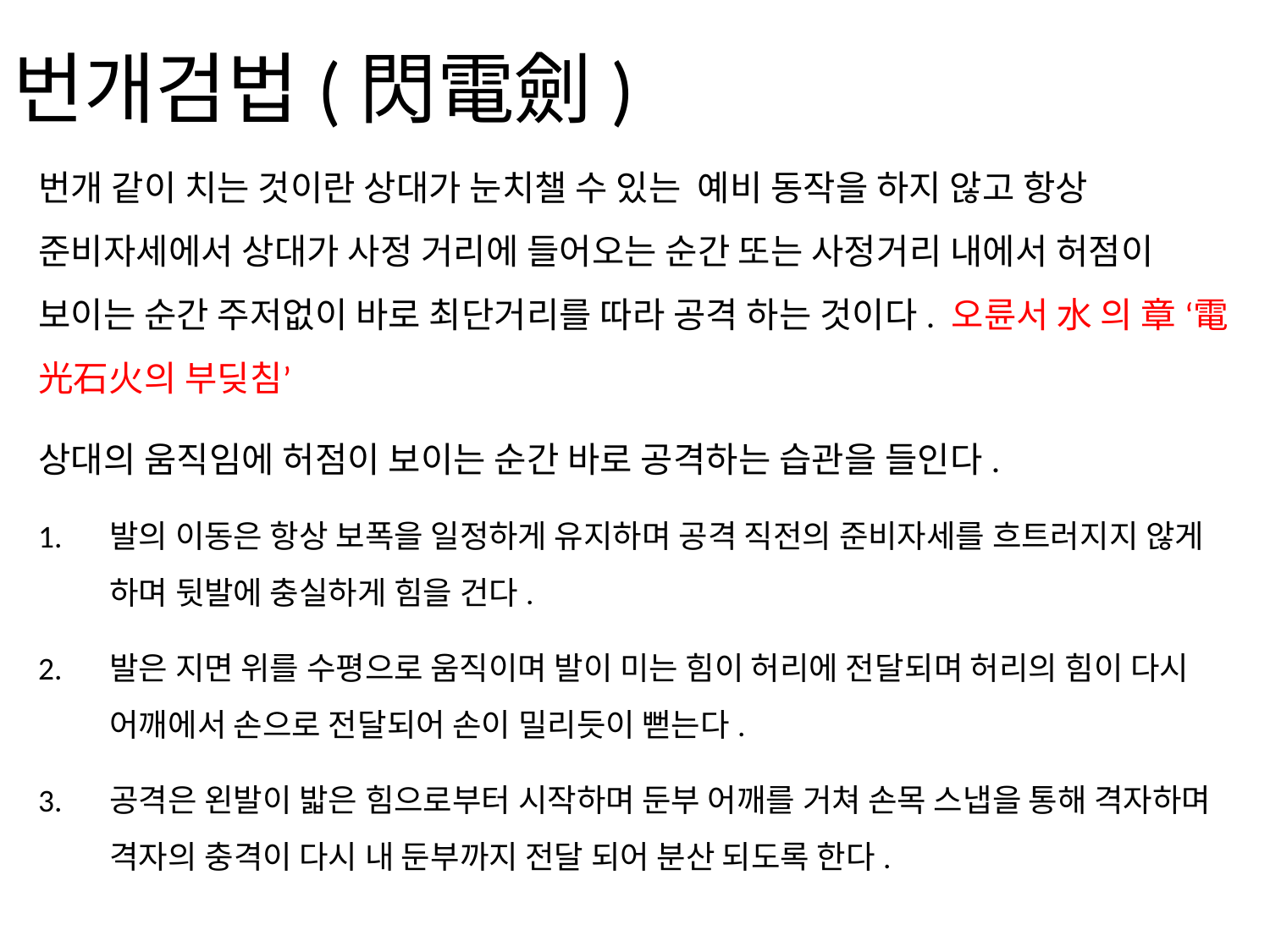

# 번개검법(閃電劍)
번개 같이 치는 것이란 상대가 눈치챌 수 있는  예비 동작을 하지 않고 항상 준비자세에서 상대가 사정 거리에 들어오는 순간 또는 사정거리 내에서 허점이 보이는 순간 주저없이 바로 최단거리를 따라 공격 하는 것이다. 오륜서 水 의 章 ‘電光石火의 부딪침’
상대의 움직임에 허점이 보이는 순간 바로 공격하는 습관을 들인다.
발의 이동은 항상 보폭을 일정하게 유지하며 공격 직전의 준비자세를 흐트러지지 않게 하며 뒷발에 충실하게 힘을 건다.
발은 지면 위를 수평으로 움직이며 발이 미는 힘이 허리에 전달되며 허리의 힘이 다시 어깨에서 손으로 전달되어 손이 밀리듯이 뻗는다.
공격은 왼발이 밟은 힘으로부터 시작하며 둔부 어깨를 거쳐 손목 스냅을 통해 격자하며 격자의 충격이 다시 내 둔부까지 전달 되어 분산 되도록 한다.